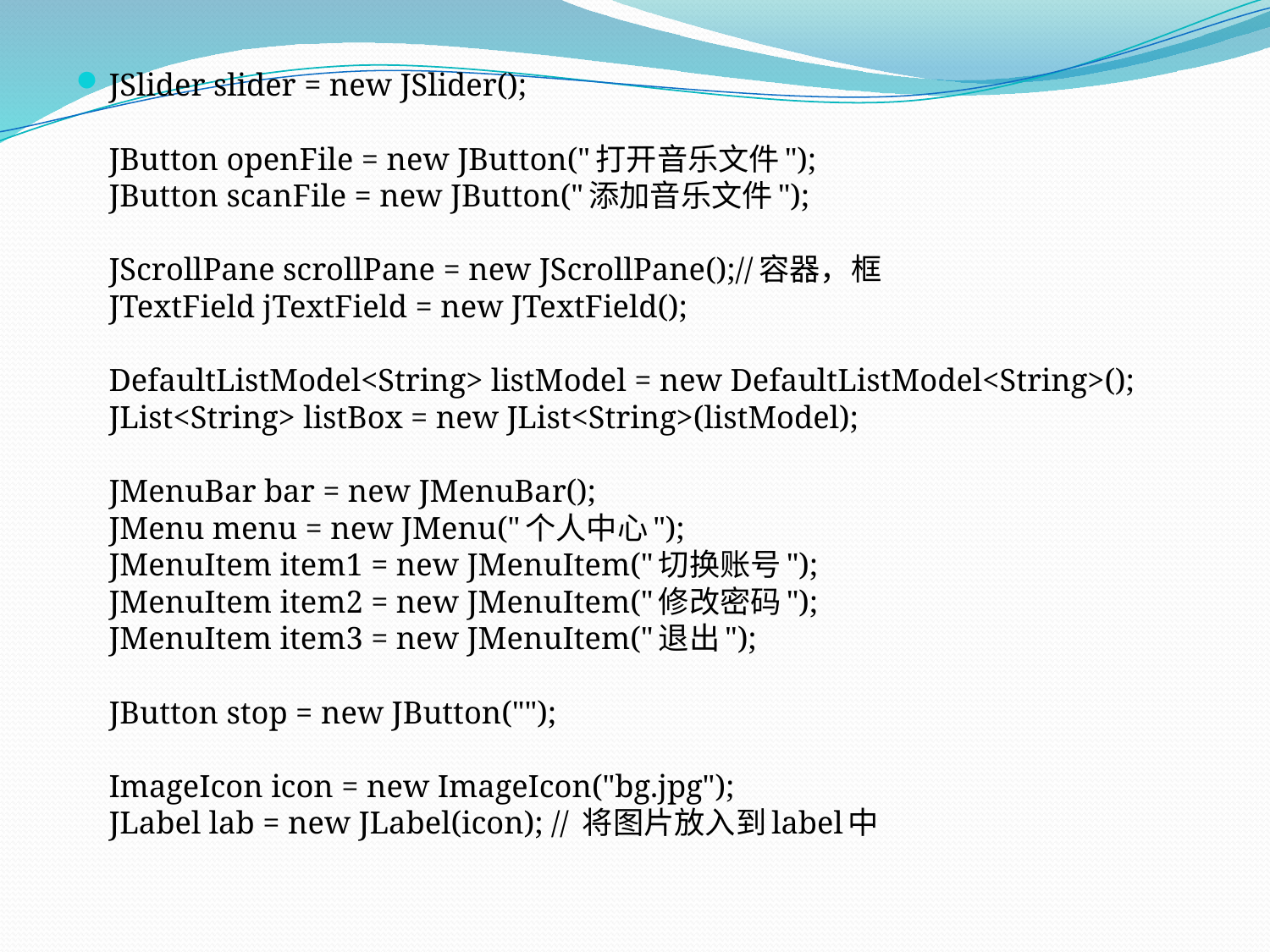

JSlider slider = new JSlider();
JButton openFile = new JButton("打开音乐文件");
JButton scanFile = new JButton("添加音乐文件");
JScrollPane scrollPane = new JScrollPane();//容器，框
JTextField jTextField = new JTextField();
DefaultListModel<String> listModel = new DefaultListModel<String>();
JList<String> listBox = new JList<String>(listModel);
JMenuBar bar = new JMenuBar();
JMenu menu = new JMenu("个人中心");
JMenuItem item1 = new JMenuItem("切换账号");
JMenuItem item2 = new JMenuItem("修改密码");
JMenuItem item3 = new JMenuItem("退出");
JButton stop = new JButton("");
ImageIcon icon = new ImageIcon("bg.jpg"); 
JLabel lab = new JLabel(icon); // 将图片放入到label中